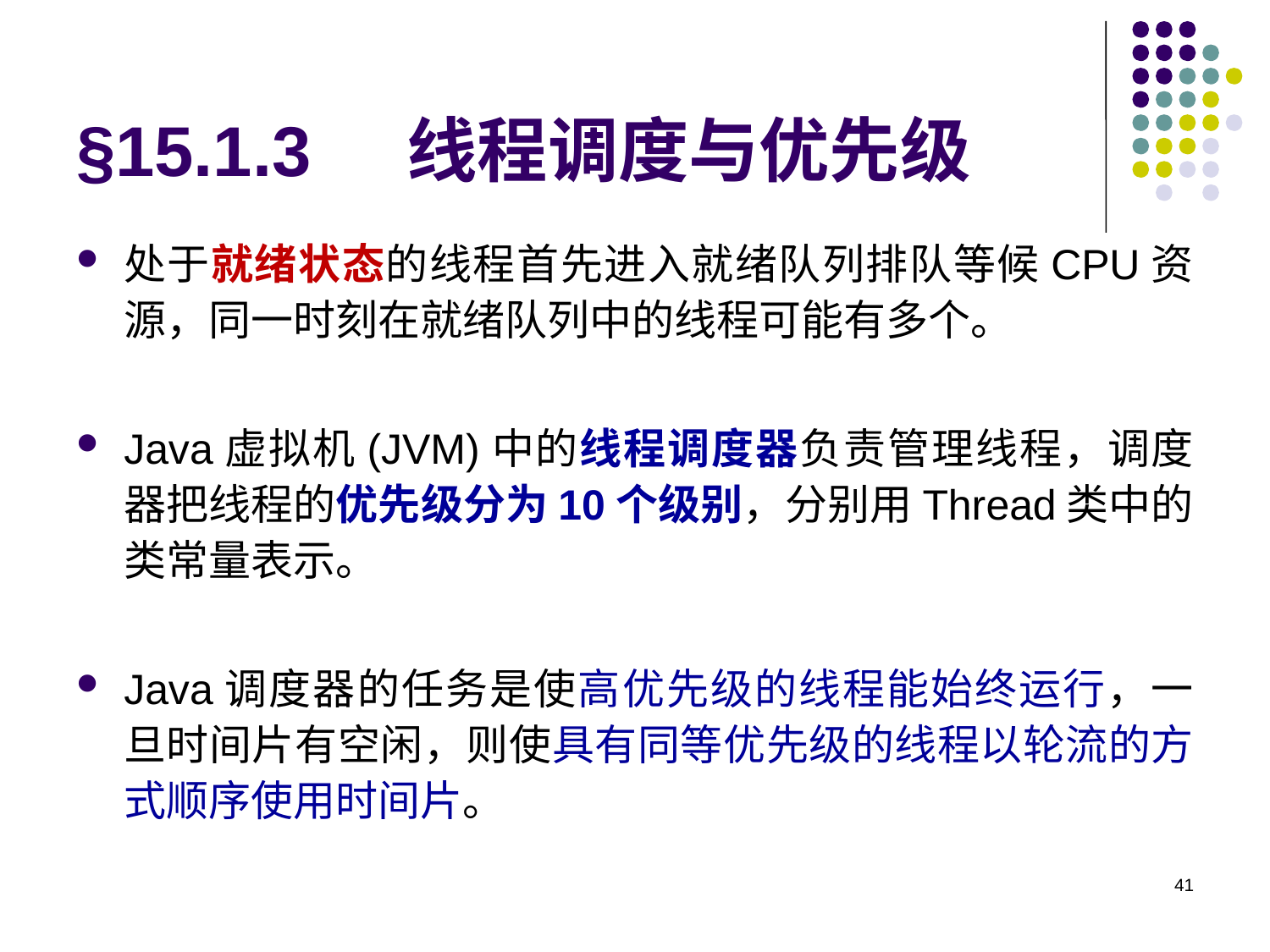

# §15.1.3    线程调度与优先级
处于就绪状态的线程首先进入就绪队列排队等候CPU资源，同一时刻在就绪队列中的线程可能有多个。

Java虚拟机(JVM)中的线程调度器负责管理线程，调度器把线程的优先级分为10个级别，分别用Thread类中的类常量表示。

Java调度器的任务是使高优先级的线程能始终运行，一旦时间片有空闲，则使具有同等优先级的线程以轮流的方式顺序使用时间片。
41